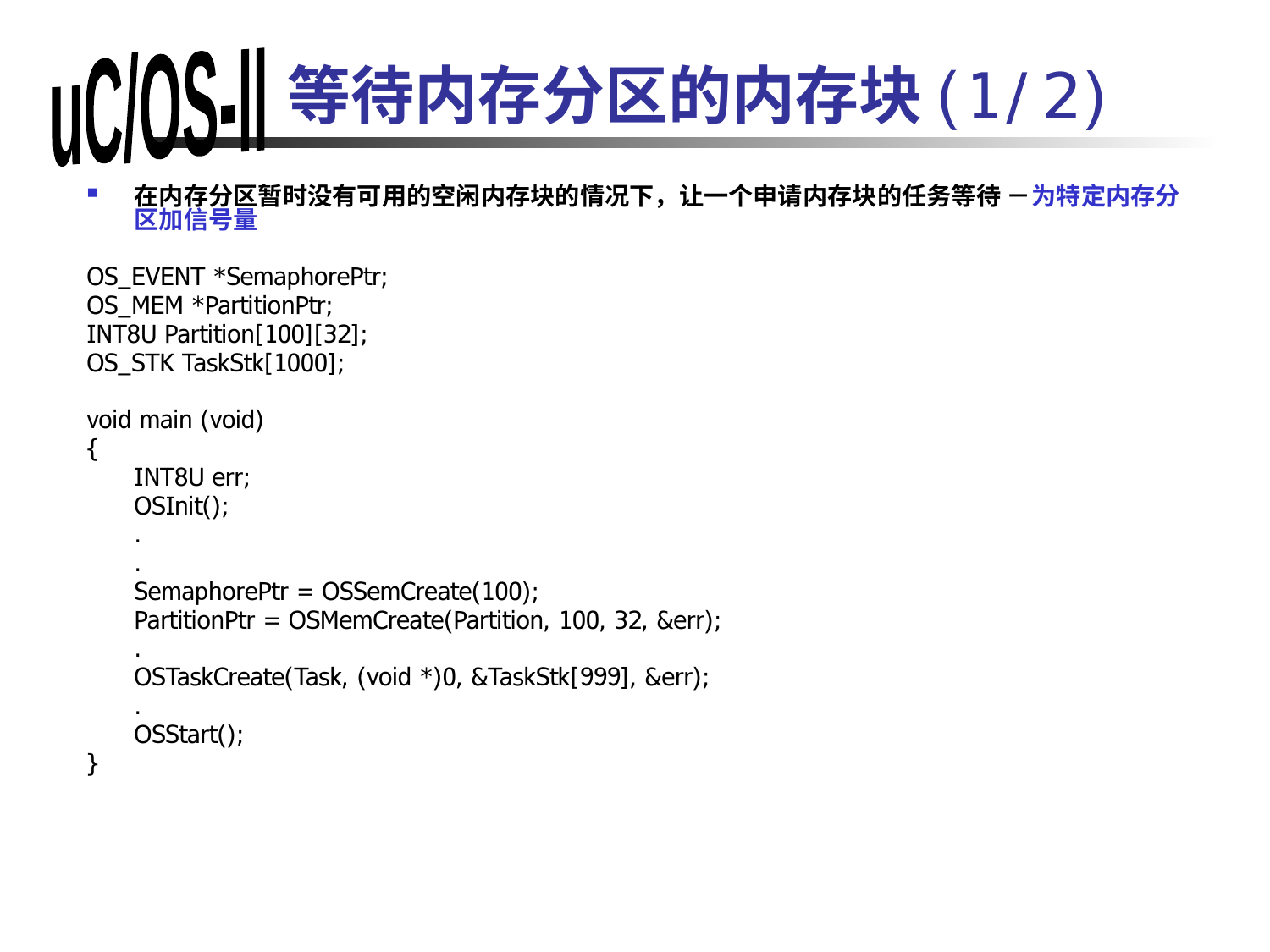

# 等待内存分区的内存块(1/2)
在内存分区暂时没有可用的空闲内存块的情况下，让一个申请内存块的任务等待 －为特定内存分区加信号量

OS_EVENT *SemaphorePtr;
OS_MEM *PartitionPtr;
INT8U Partition[100][32];
OS_STK TaskStk[1000];

void main (void)
{
	INT8U err;
	OSInit();
	.
	.
	SemaphorePtr = OSSemCreate(100);
	PartitionPtr = OSMemCreate(Partition, 100, 32, &err);
	.
	OSTaskCreate(Task, (void *)0, &TaskStk[999], &err);
	.
	OSStart();
}